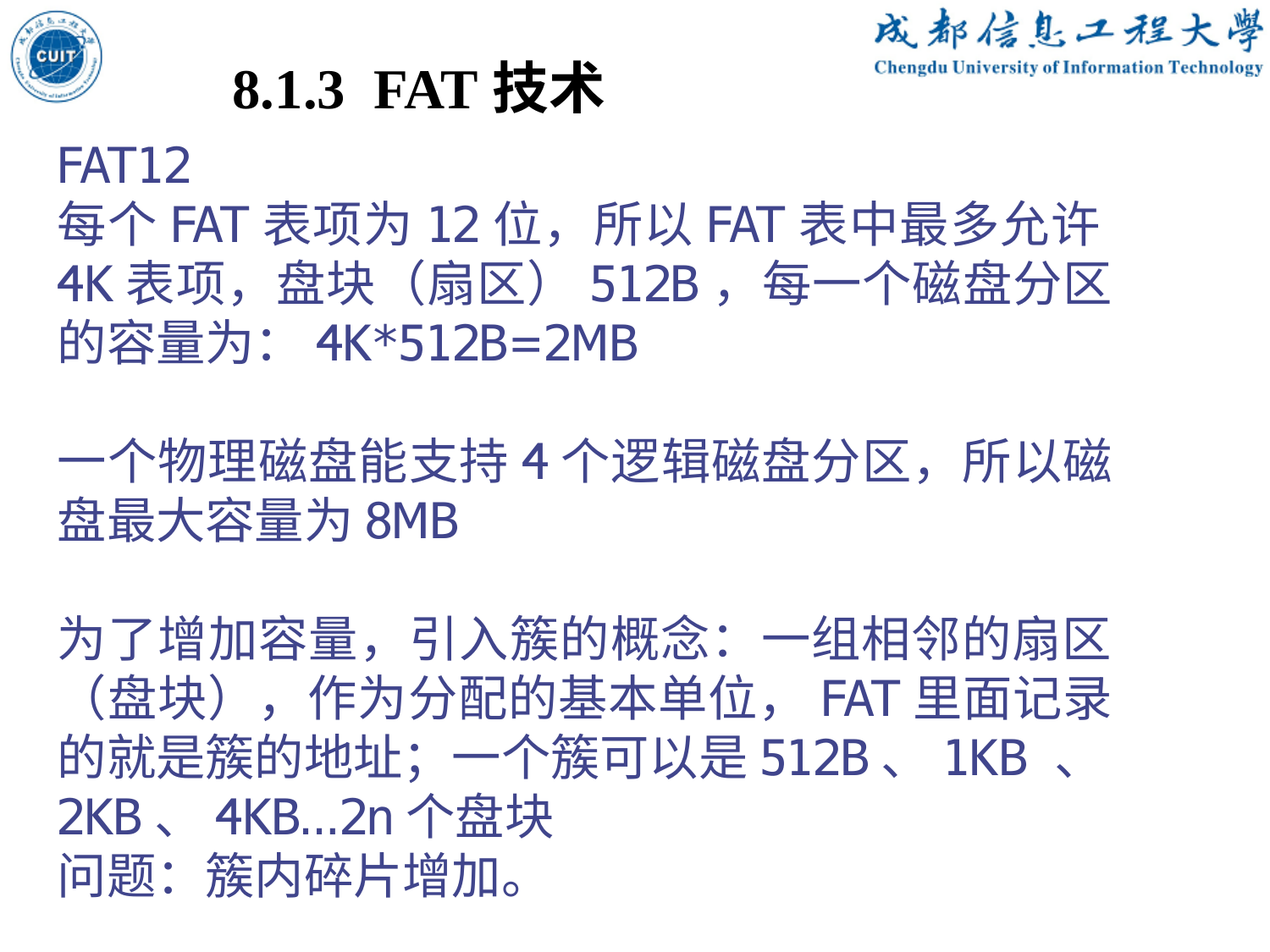

8.1.3  FAT技术
FAT12
每个FAT表项为12位，所以FAT表中最多允许4K表项，盘块（扇区）512B，每一个磁盘分区的容量为：4K*512B=2MB

一个物理磁盘能支持4个逻辑磁盘分区，所以磁盘最大容量为8MB

为了增加容量，引入簇的概念：一组相邻的扇区（盘块），作为分配的基本单位，FAT里面记录的就是簇的地址；一个簇可以是512B、1KB 、2KB、4KB…2n个盘块
问题：簇内碎片增加。